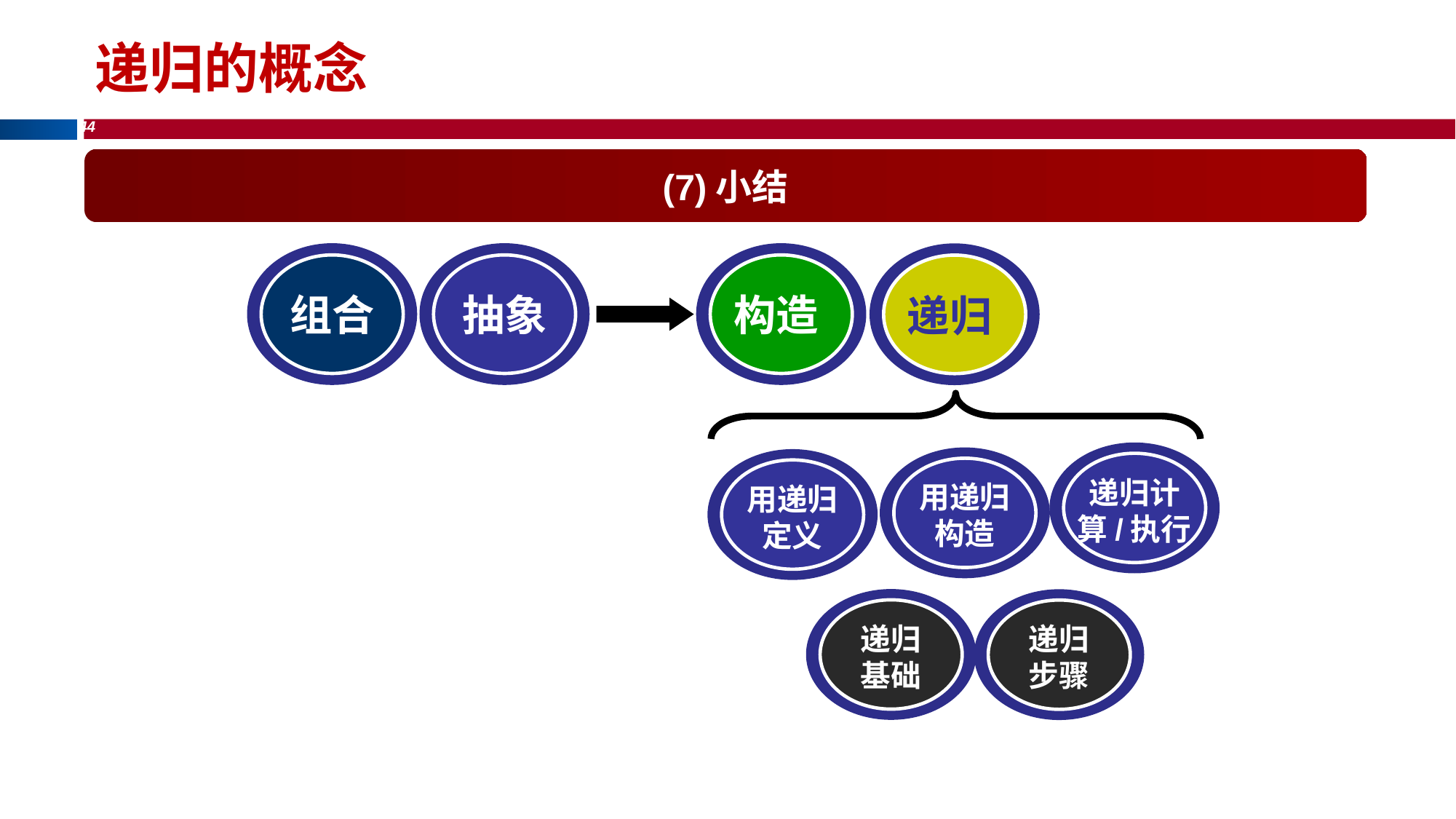

递归的概念
(7)小结

组合

抽象

构造

递归

递归计算/执行

用递归构造

用递归定义

递归
基础

递归
步骤